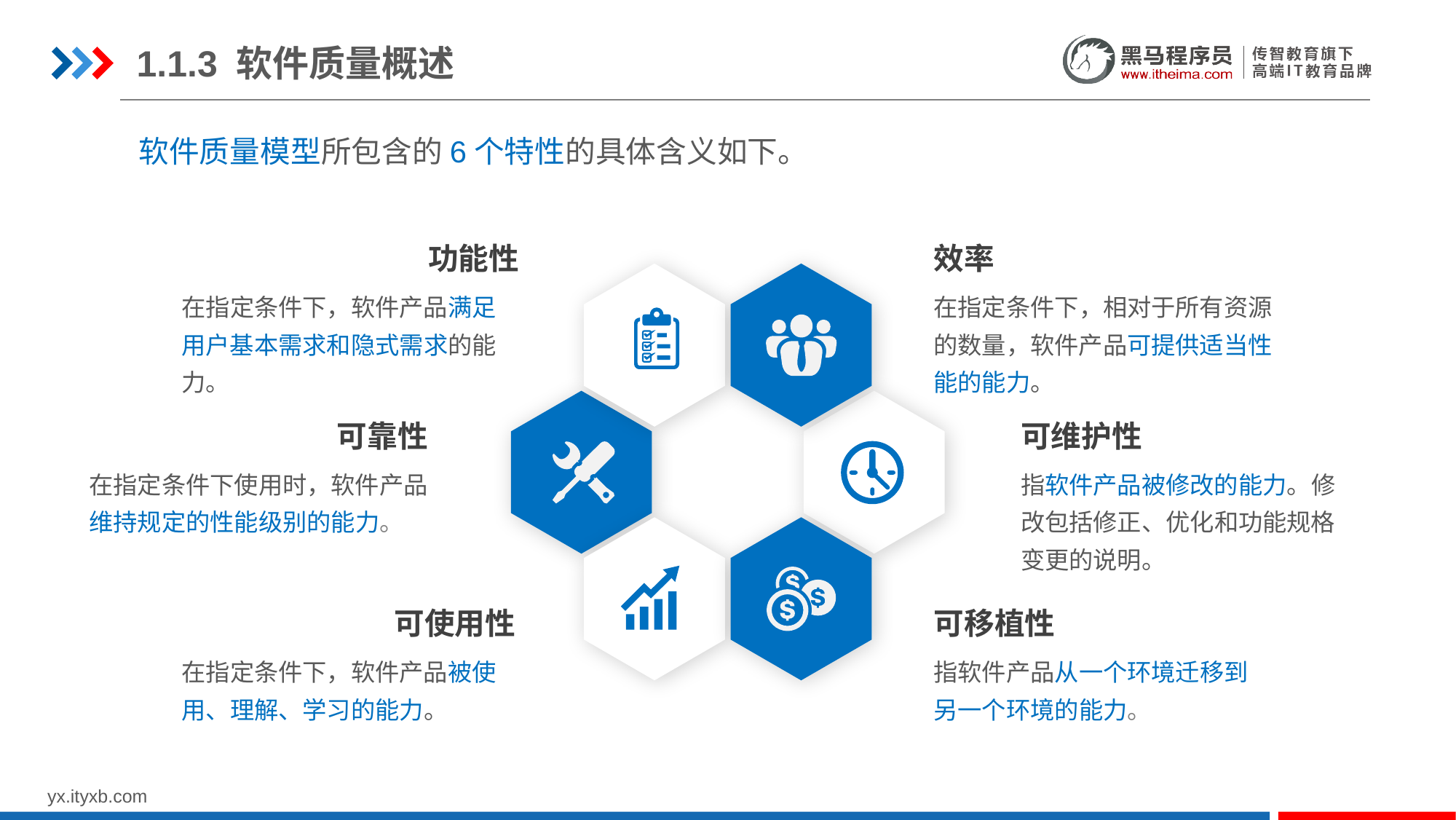

1.1.3 软件质量概述
软件质量模型所包含的6个特性的具体含义如下。
功能性
在指定条件下，软件产品满足用户基本需求和隐式需求的能力。
效率
在指定条件下，相对于所有资源的数量，软件产品可提供适当性能的能力。

可靠性
在指定条件下使用时，软件产品维持规定的性能级别的能力。
可维护性
指软件产品被修改的能力。修改包括修正、优化和功能规格变更的说明。
可使用性
在指定条件下，软件产品被使用、理解、学习的能力。
可移植性
指软件产品从一个环境迁移到另一个环境的能力。